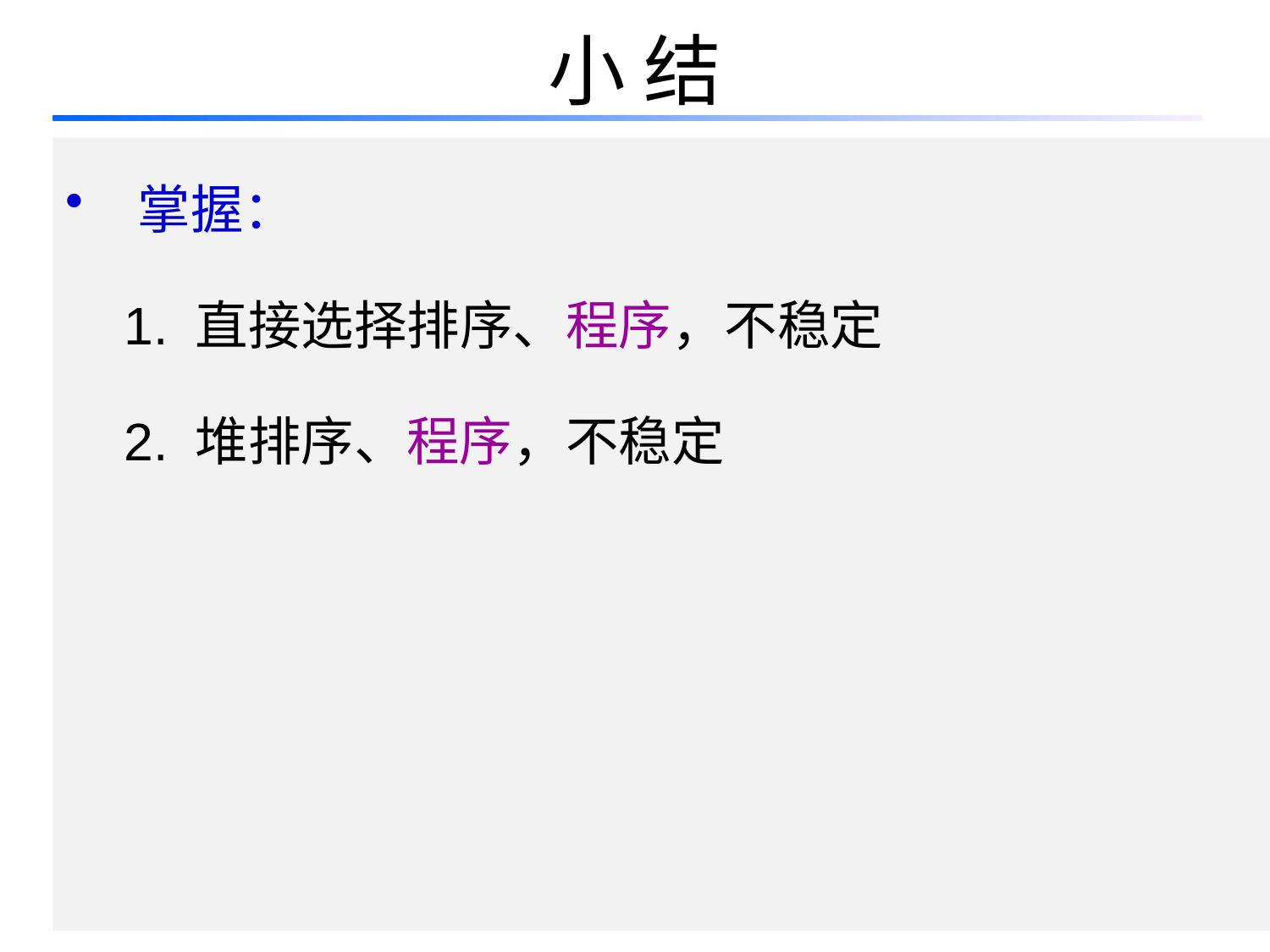

# 小 结

 掌握：
    1. 直接选择排序、程序，不稳定
    2. 堆排序、程序，不稳定